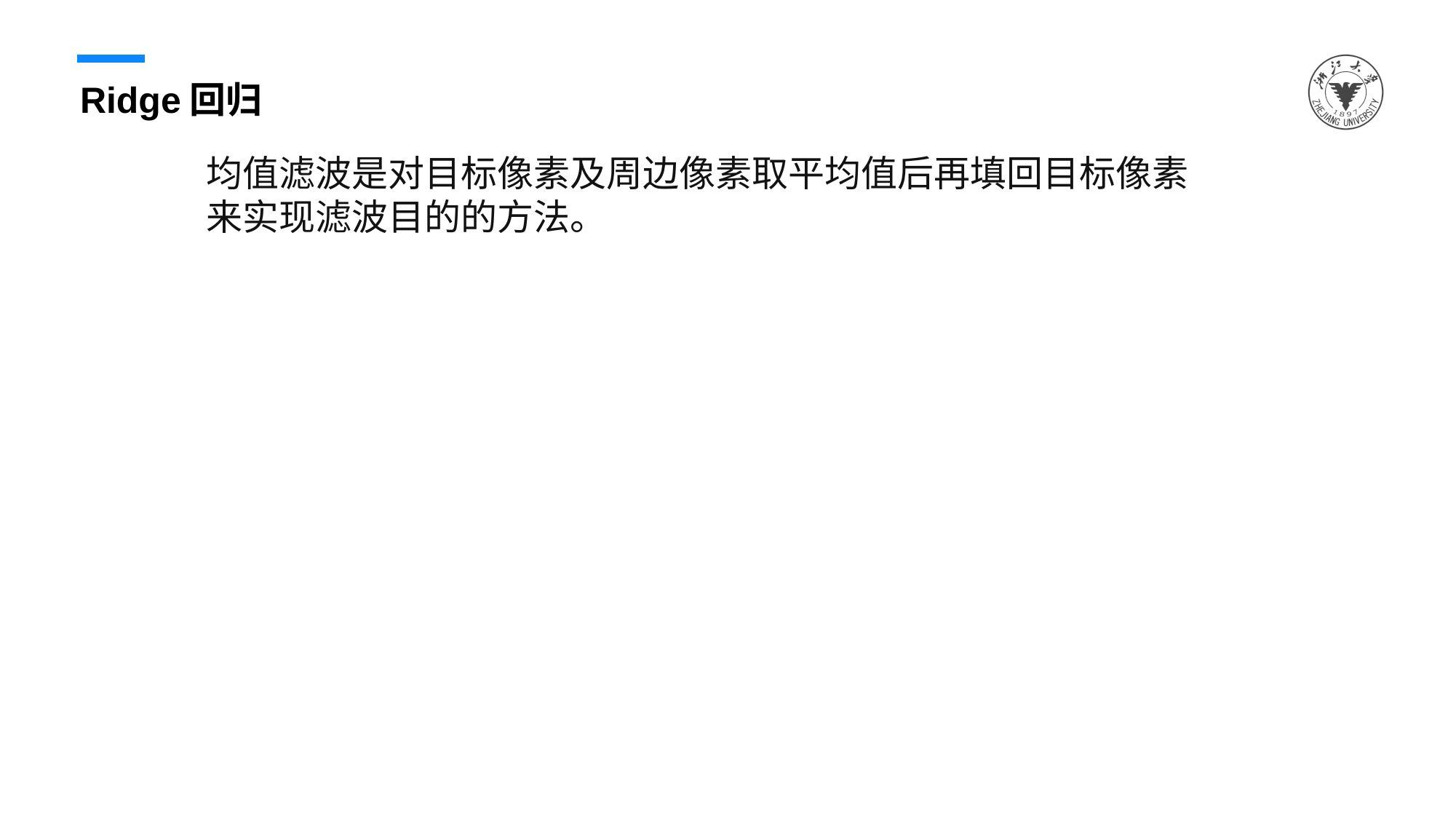

Ridge回归
均值滤波是对目标像素及周边像素取平均值后再填回目标像素来实现滤波目的的方法。